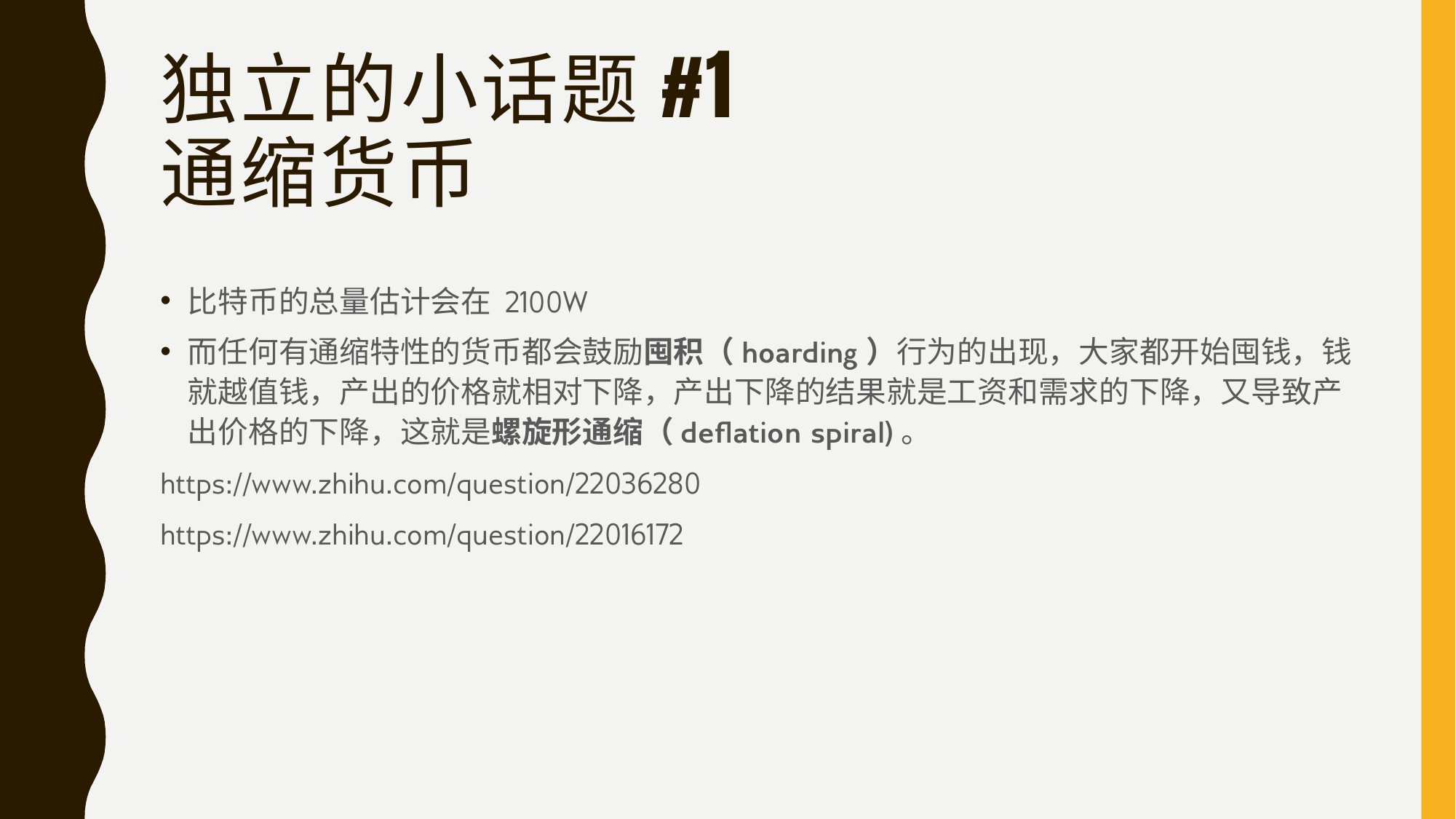

# 独立的小话题#1 通缩货币
比特币的总量估计会在 2100W
而任何有通缩特性的货币都会鼓励囤积（hoarding）行为的出现，大家都开始囤钱，钱就越值钱，产出的价格就相对下降，产出下降的结果就是工资和需求的下降，又导致产出价格的下降，这就是螺旋形通缩（deflation spiral)。
https://www.zhihu.com/question/22036280
https://www.zhihu.com/question/22016172